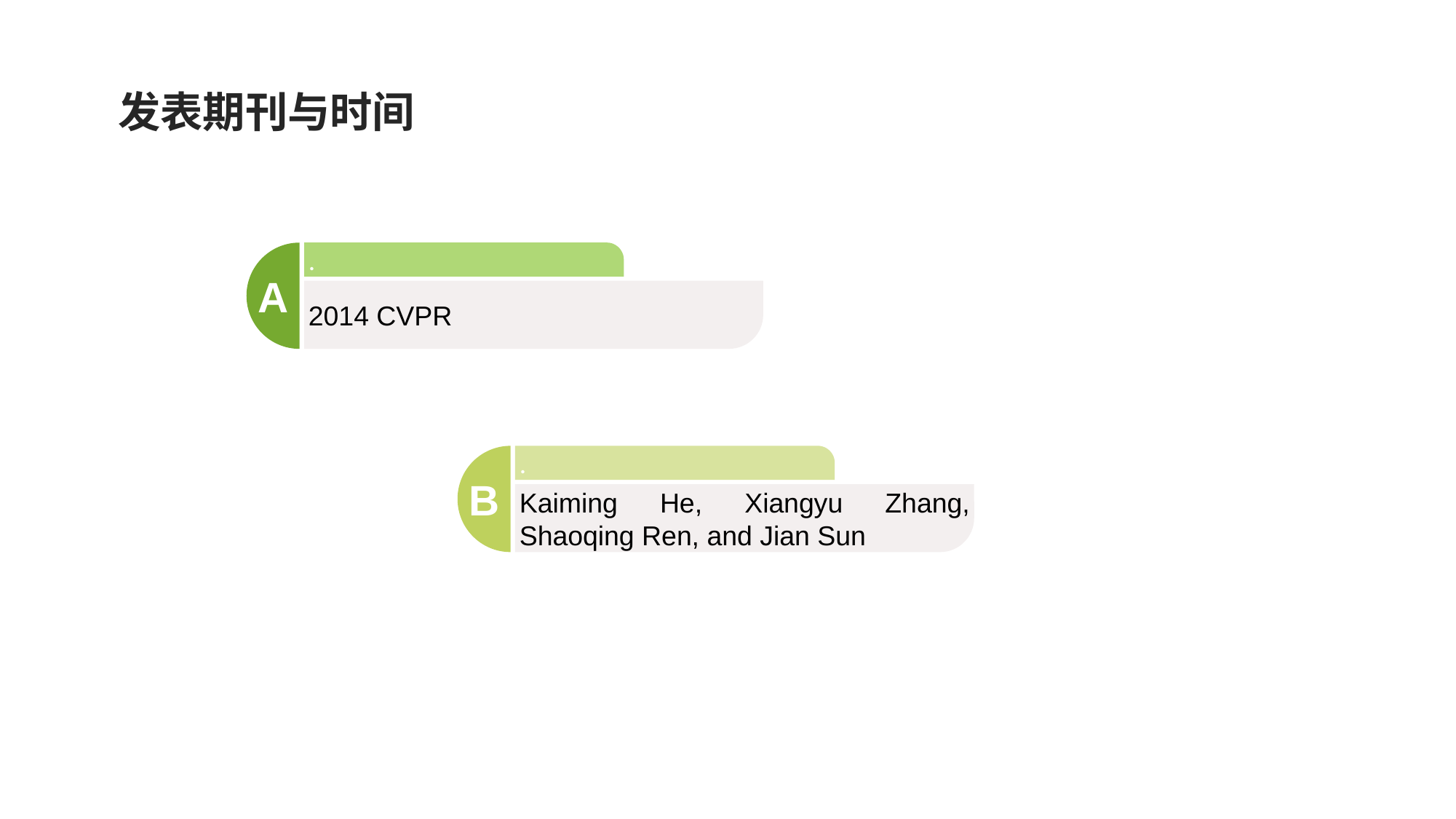

发表期刊与时间
A
.
2014 CVPR
B
.
Kaiming He, Xiangyu Zhang, Shaoqing Ren, and Jian Sun